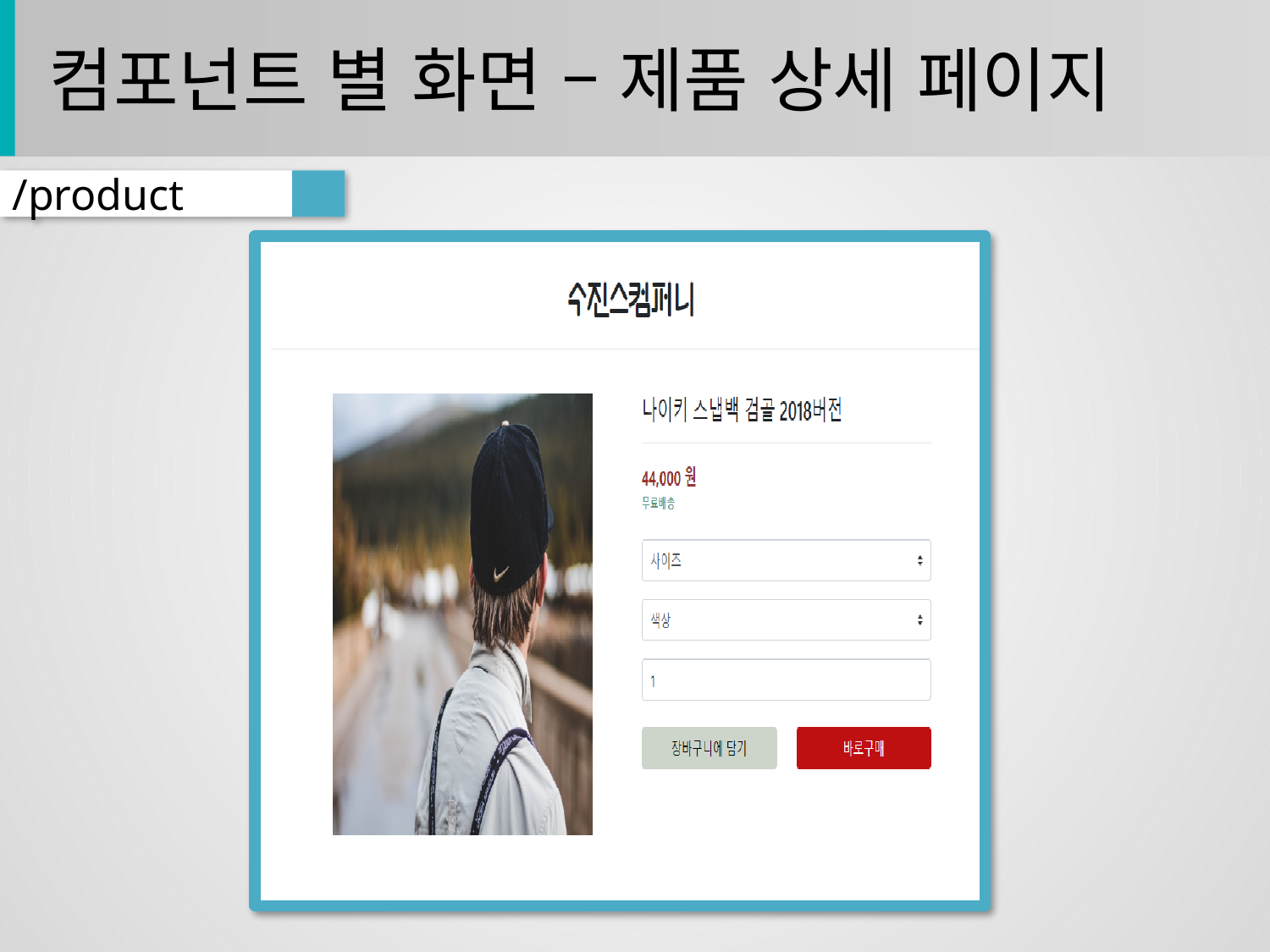

컴포넌트 별 화면 – 제품 상세 페이지

/product